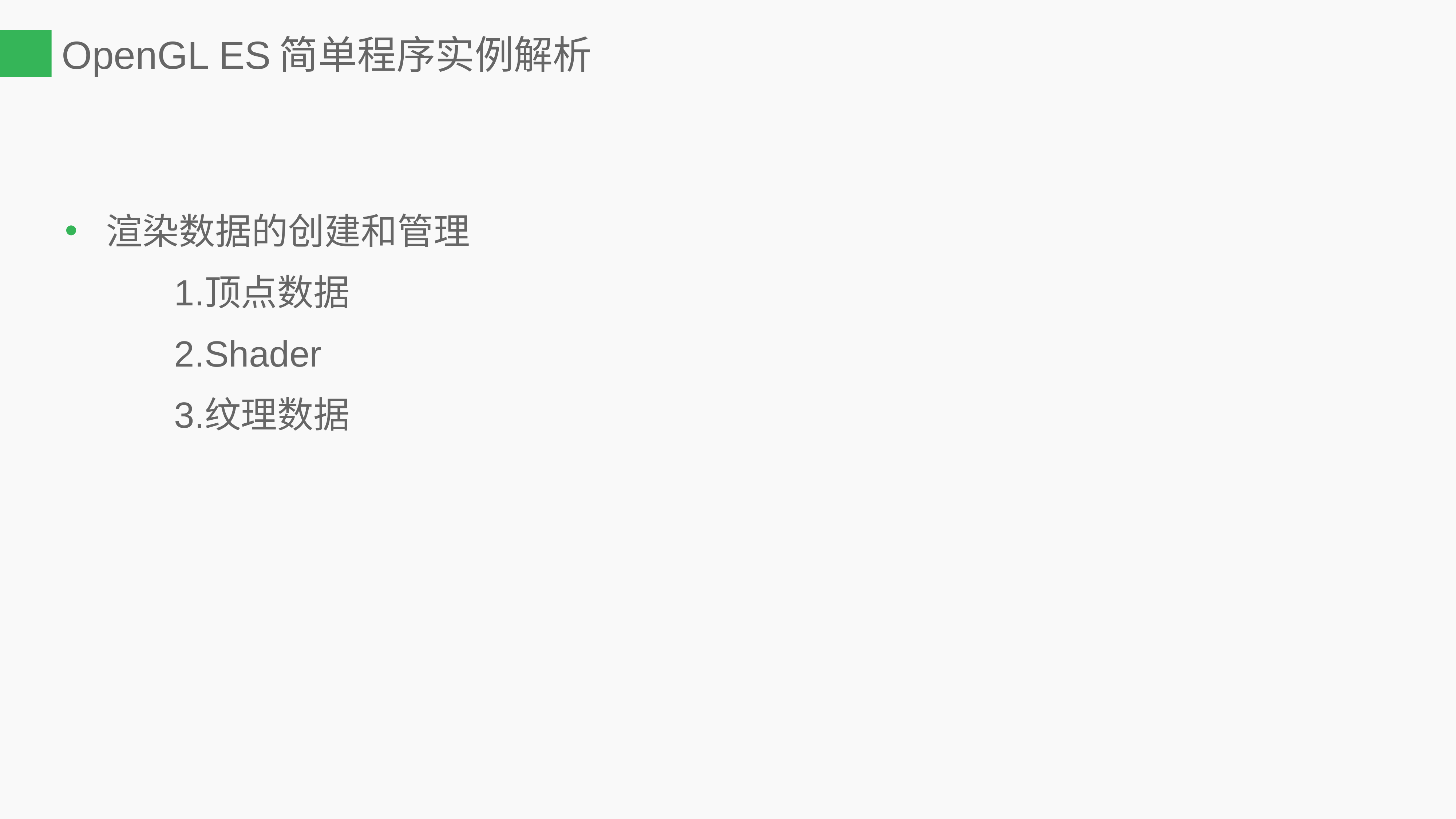

# OpenGL ES简单程序实例解析
渲染数据的创建和管理
顶点数据
Shader
纹理数据